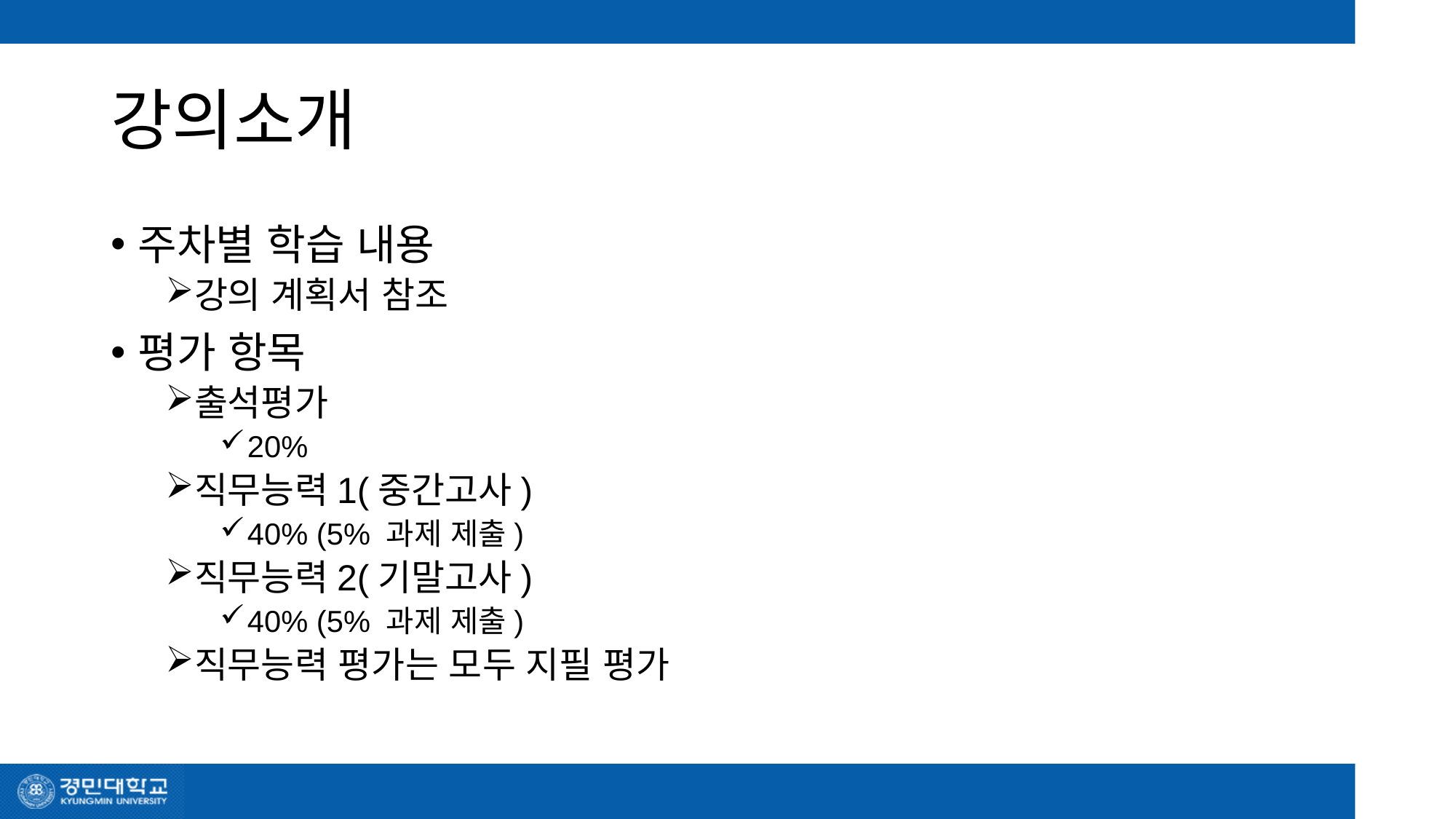

# 강의소개
주차별 학습 내용
강의 계획서 참조
평가 항목
출석평가
20%
직무능력1(중간고사)
40% (5% 과제 제출)
직무능력2(기말고사)
40% (5% 과제 제출)
직무능력 평가는 모두 지필 평가